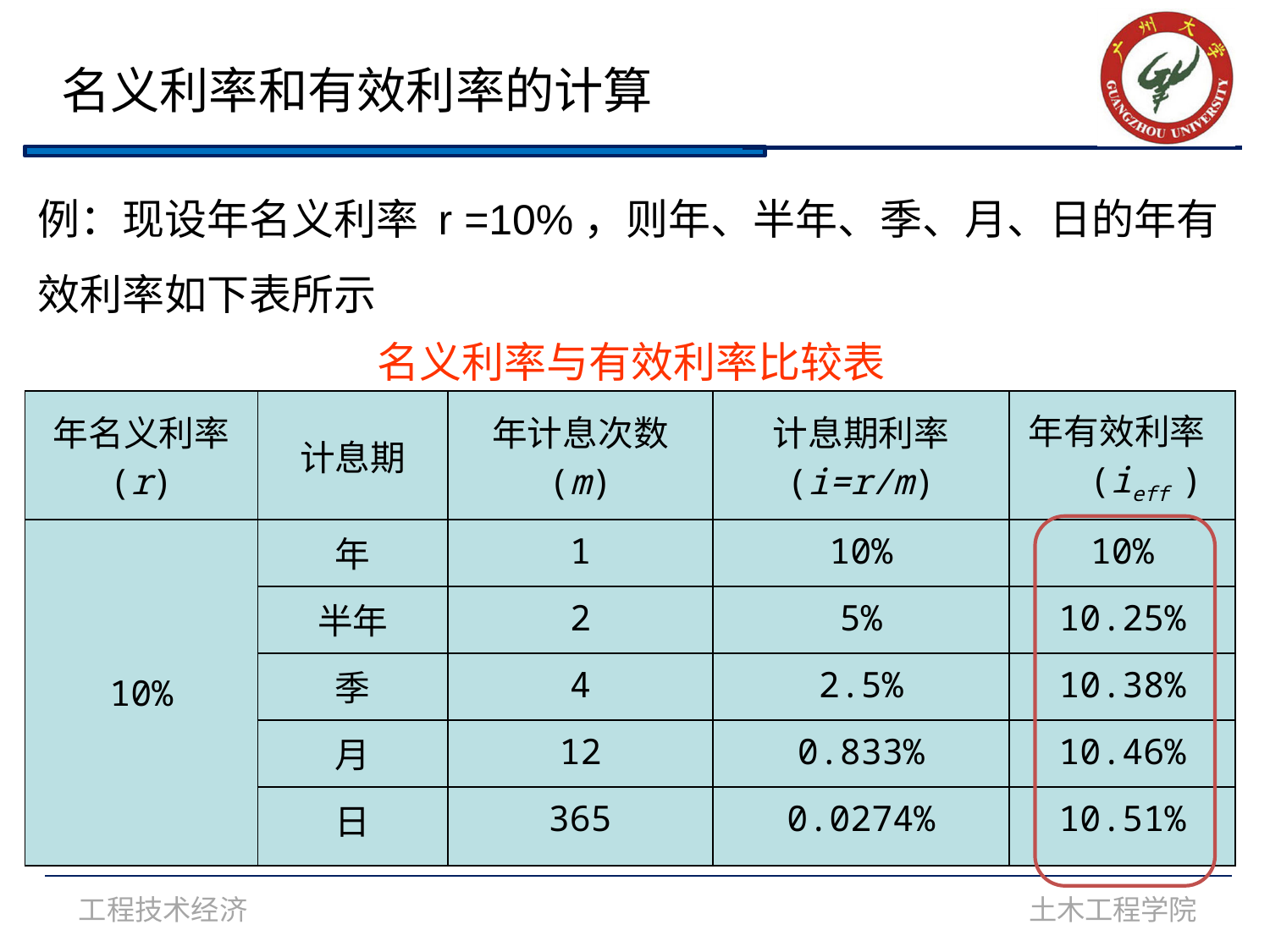

名义利率和有效利率的计算
例：现设年名义利率 r =10%，则年、半年、季、月、日的年有效利率如下表所示
名义利率与有效利率比较表
| 年名义利率 (r) | 计息期 | 年计息次数 (m) | 计息期利率 (i=r/m) | 年有效利率(ieff ) |
| --- | --- | --- | --- | --- |
| 10% | 年 | 1 | 10% | 10% |
|  | 半年 | 2 | 5% | 10.25% |
|  | 季 | 4 | 2.5% | 10.38% |
|  | 月 | 12 | 0.833% | 10.46% |
|  | 日 | 365 | 0.0274% | 10.51% |